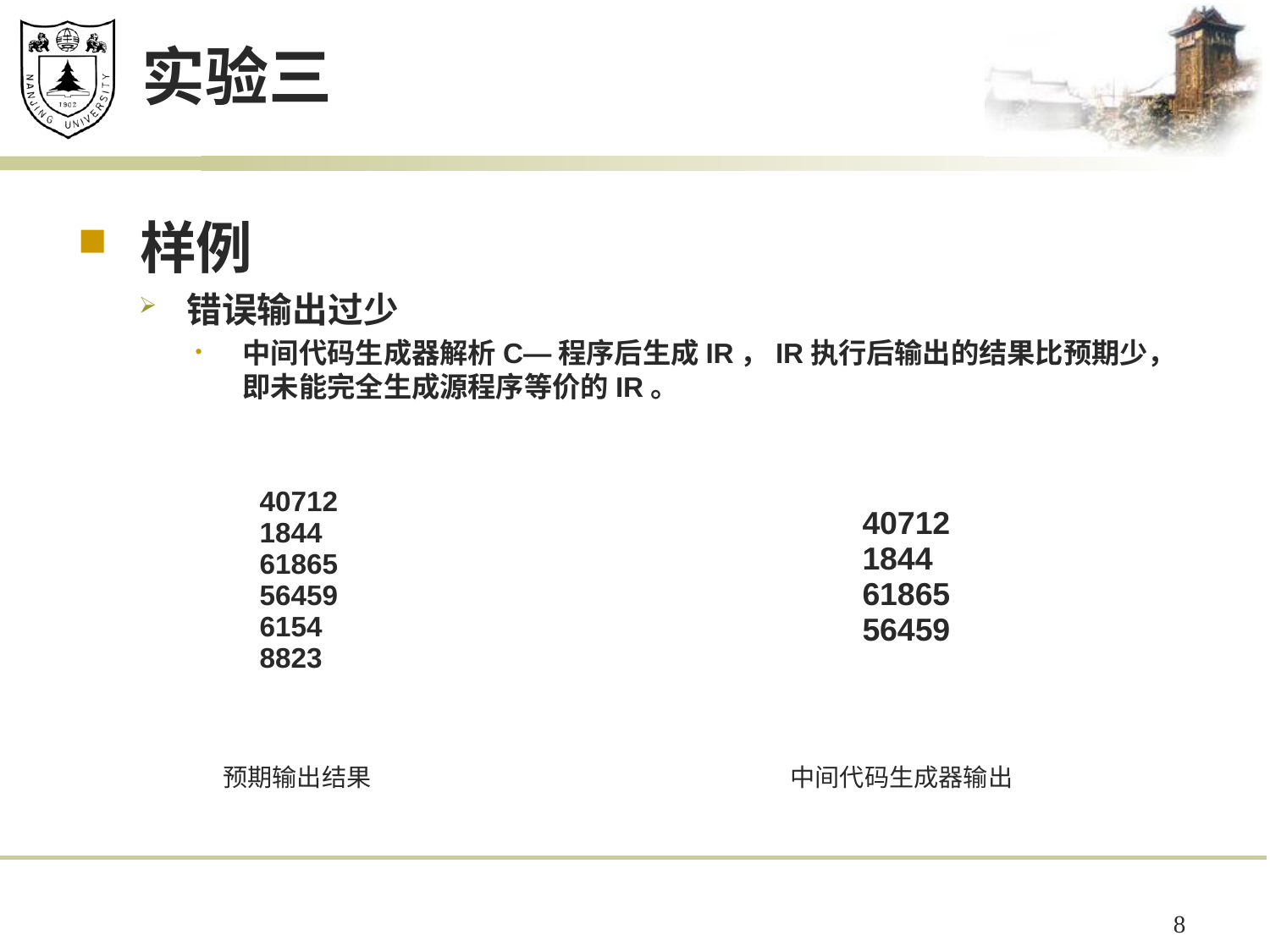

# 实验三
样例
错误输出过少
中间代码生成器解析C—程序后生成IR，IR执行后输出的结果比预期少，即未能完全生成源程序等价的IR。
| 40712 1844 61865 56459 6154 8823 |
| --- |
| 40712 1844 61865 56459 |
| --- |
中间代码生成器输出
预期输出结果